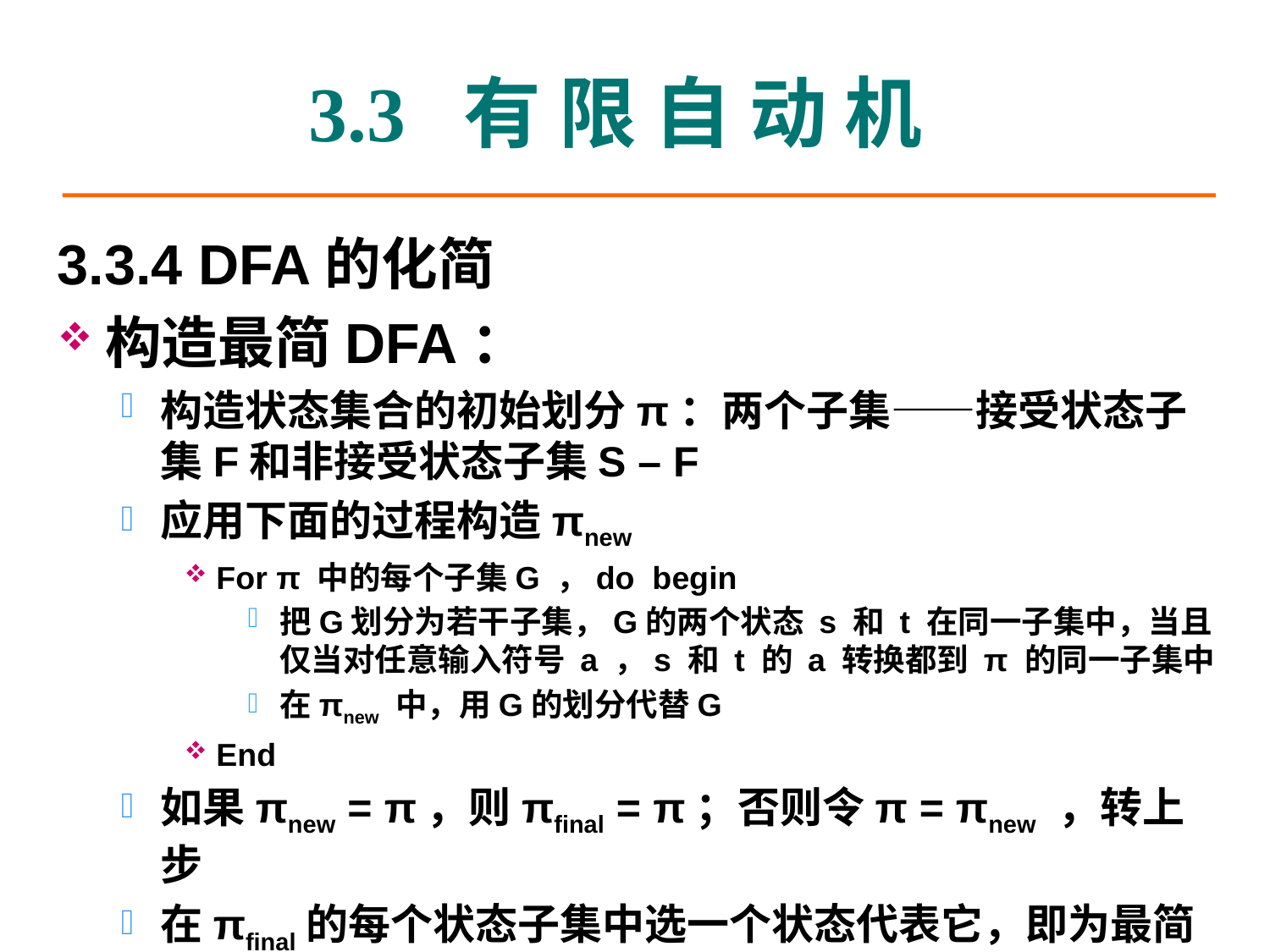

3.3  有 限 自 动 机
3.3.4 DFA的化简
构造最简DFA：
构造状态集合的初始划分π：两个子集——接受状态子集F和非接受状态子集S – F
应用下面的过程构造πnew
For π 中的每个子集G ，do  begin
把G划分为若干子集，G的两个状态 s 和 t 在同一子集中，当且仅当对任意输入符号 a ，s 和 t 的 a 转换都到 π 的同一子集中
在πnew 中，用G的划分代替G
End
如果πnew = π，则πfinal = π；否则令π = πnew ，转上步
在πfinal的每个状态子集中选一个状态代表它，即为最简DFA的状态